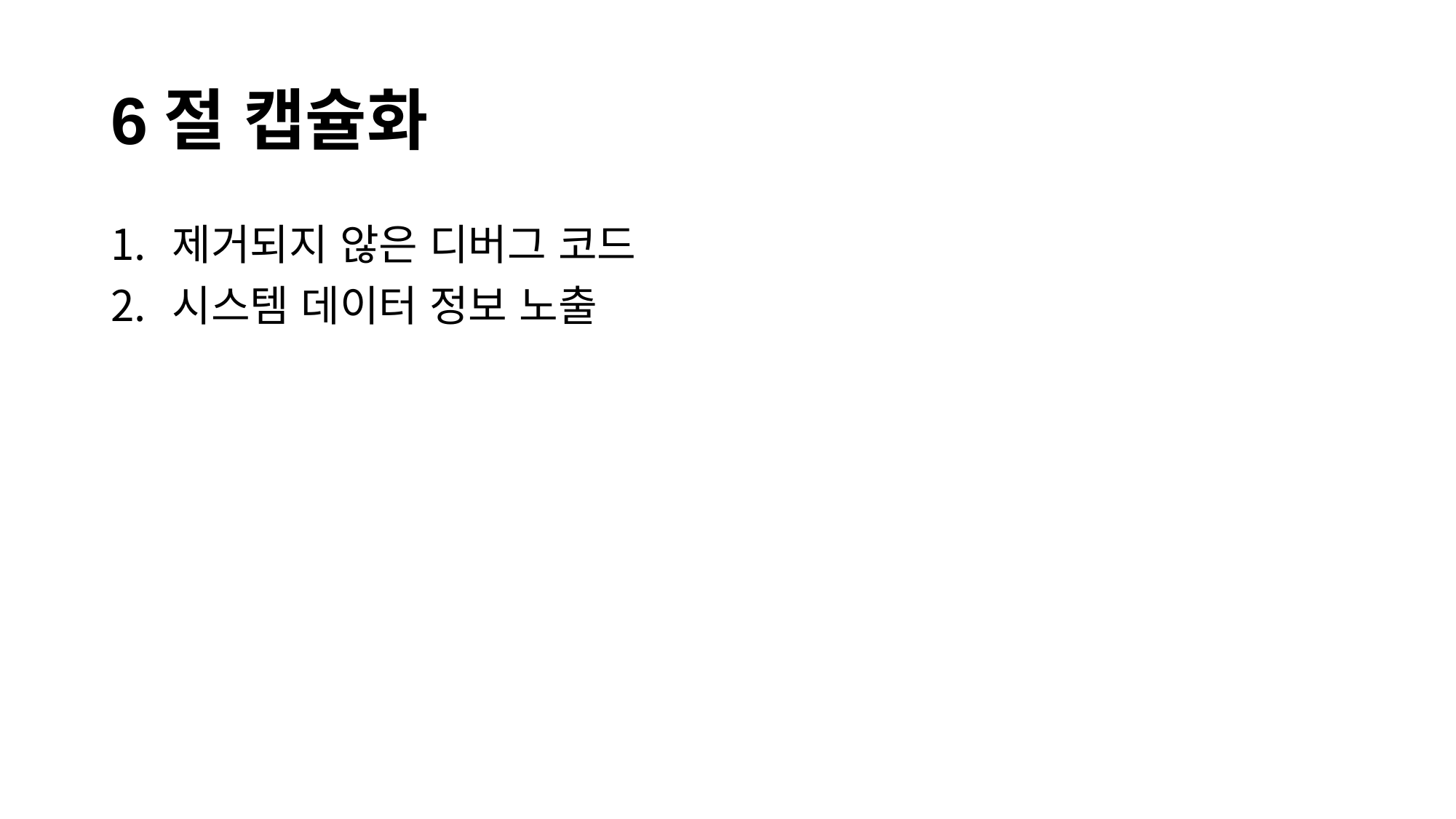

# 6절 캡슐화
제거되지 않은 디버그 코드
시스템 데이터 정보 노출